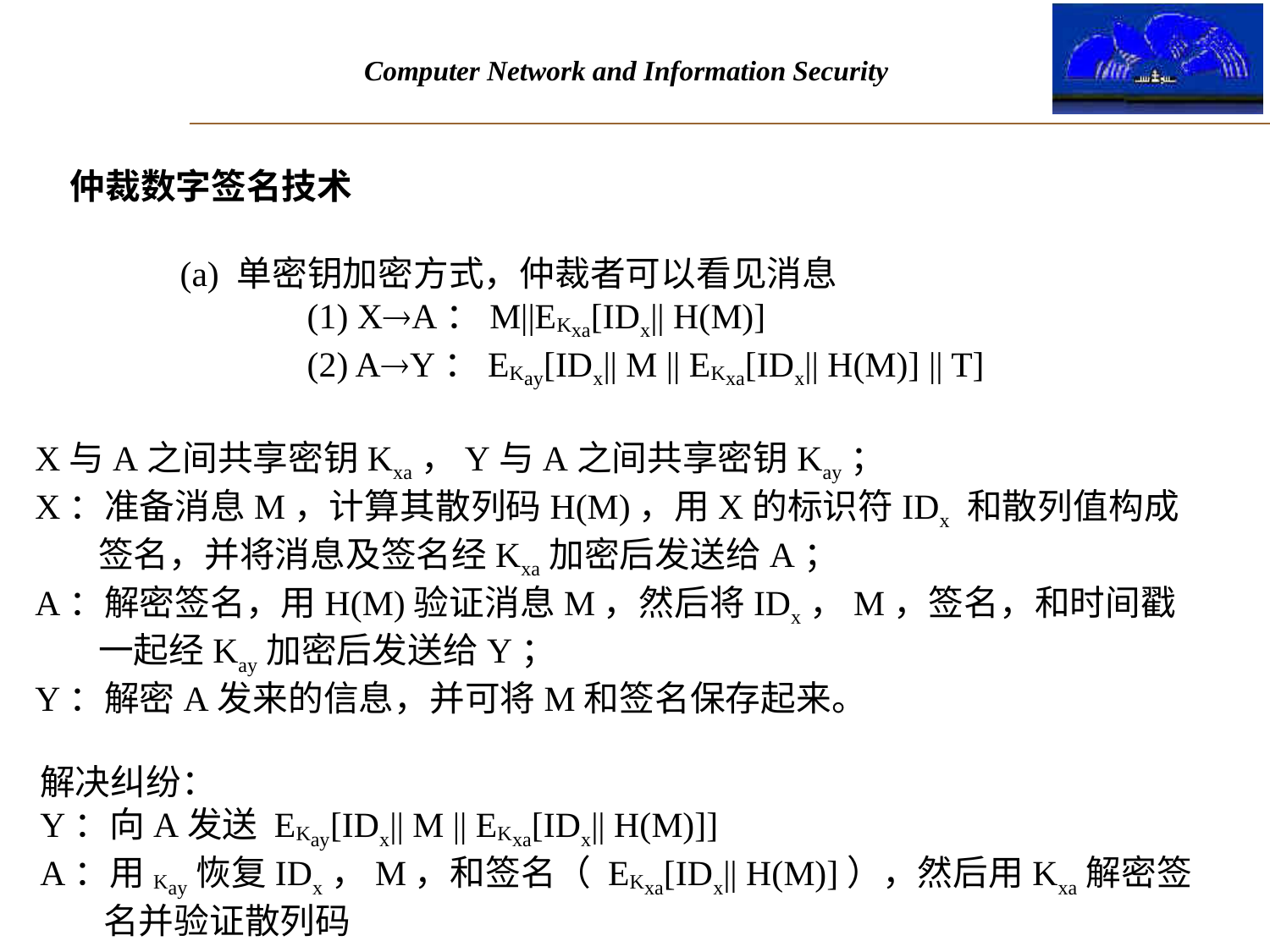

仲裁数字签名技术
(a) 单密钥加密方式，仲裁者可以看见消息
	(1) X→A：M||EKxa[IDx|| H(M)]
	(2) A→Y：EKay[IDx|| M || EKxa[IDx|| H(M)] || T]
X与A之间共享密钥Kxa，Y与A之间共享密钥Kay；
X：准备消息M，计算其散列码H(M)，用X的标识符IDx 和散列值构成
       签名，并将消息及签名经Kxa加密后发送给A；
A：解密签名，用H(M)验证消息M，然后将IDx，M，签名，和时间戳
       一起经Kay加密后发送给Y；
Y：解密A发来的信息，并可将M和签名保存起来。
解决纠纷：
Y：向A发送 EKay[IDx|| M || EKxa[IDx|| H(M)]]
A：用Kay恢复IDx，M，和签名（ EKxa[IDx|| H(M)]），然后用Kxa解密签
       名并验证散列码